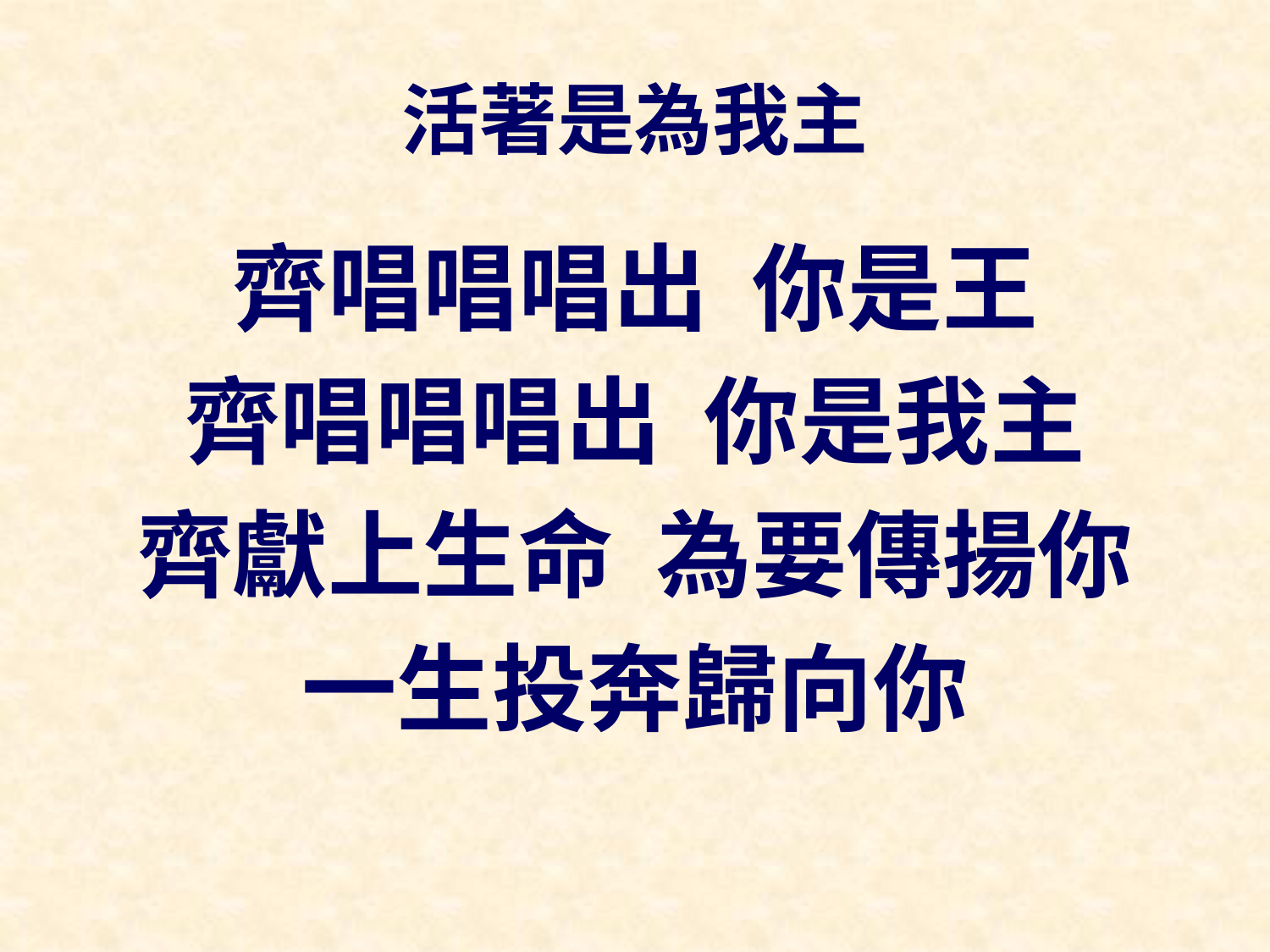

# 活著是為我主
齊唱唱唱出  你是王
齊唱唱唱出  你是我主
齊獻上生命  為要傳揚你
一生投奔歸向你